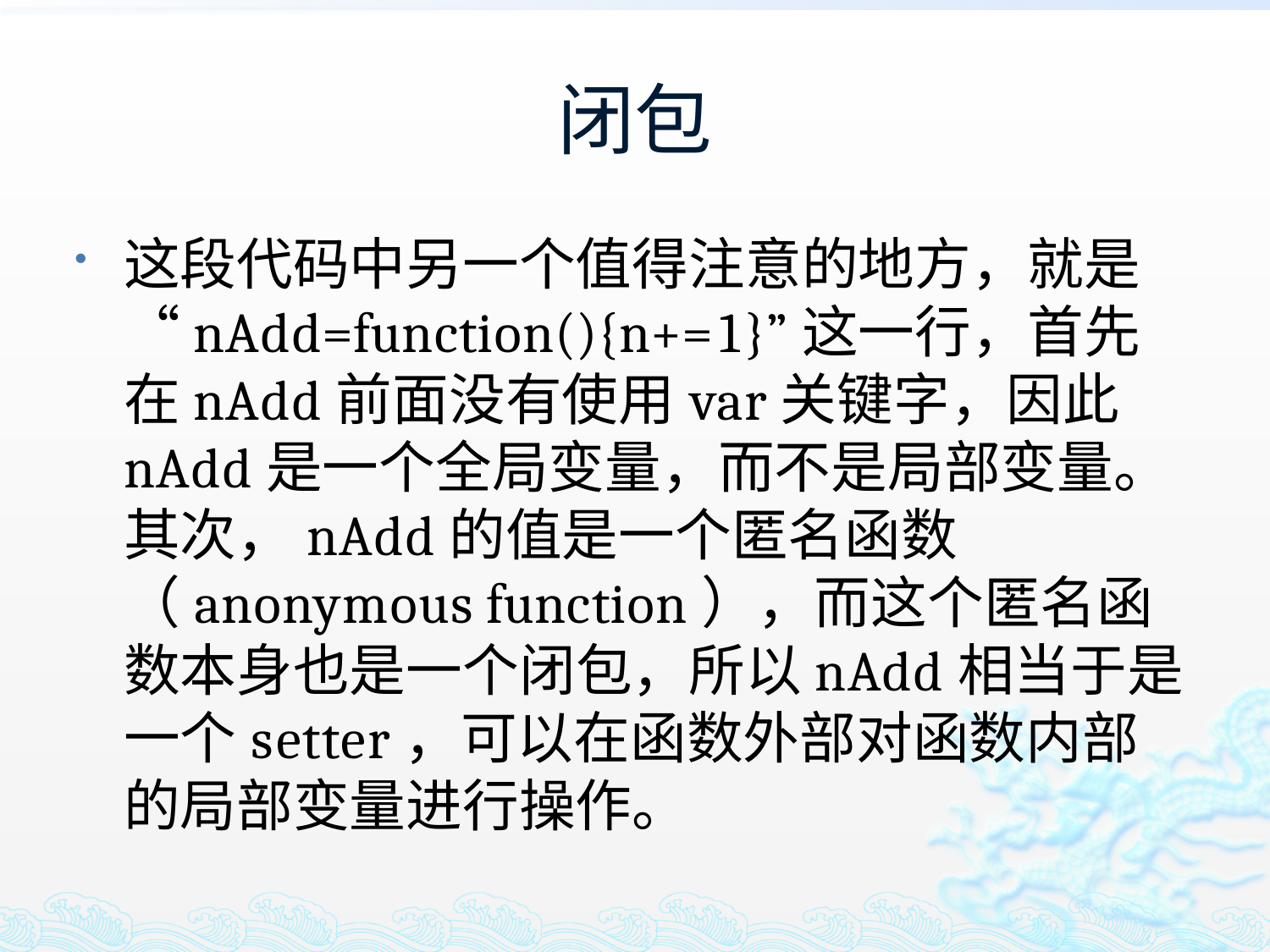

# 闭包
这段代码中另一个值得注意的地方，就是“nAdd=function(){n+=1}”这一行，首先在nAdd前面没有使用var关键字，因此 nAdd是一个全局变量，而不是局部变量。其次，nAdd的值是一个匿名函数（anonymous function），而这个匿名函数本身也是一个闭包，所以nAdd相当于是一个setter，可以在函数外部对函数内部的局部变量进行操作。